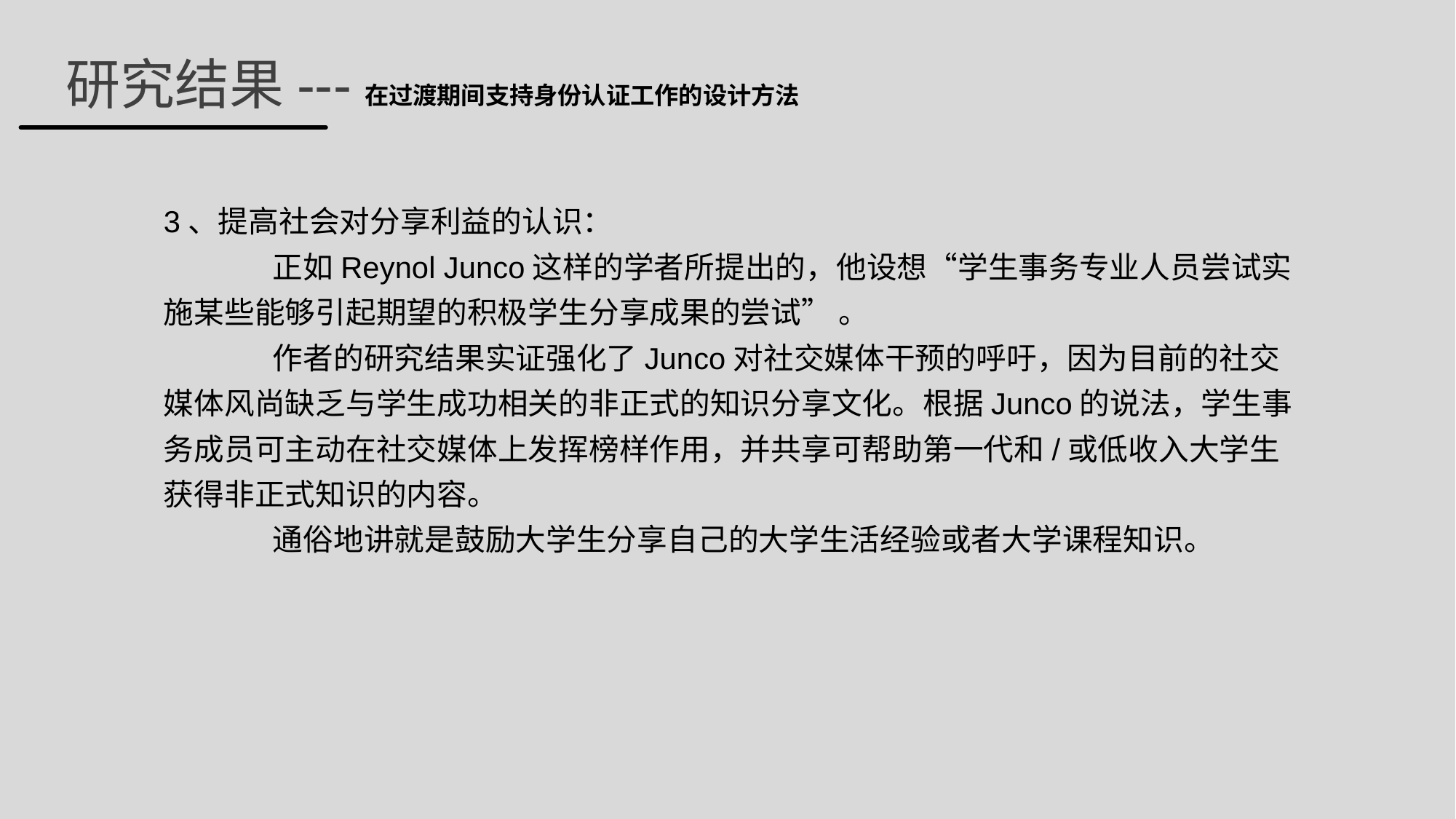

研究结果---在过渡期间支持身份认证工作的设计方法

3、提高社会对分享利益的认识：
	正如Reynol Junco这样的学者所提出的，他设想“学生事务专业人员尝试实施某些能够引起期望的积极学生分享成果的尝试” 。
	作者的研究结果实证强化了Junco对社交媒体干预的呼吁，因为目前的社交媒体风尚缺乏与学生成功相关的非正式的知识分享文化。根据Junco的说法，学生事务成员可主动在社交媒体上发挥榜样作用，并共享可帮助第一代和/或低收入大学生获得非正式知识的内容。
	通俗地讲就是鼓励大学生分享自己的大学生活经验或者大学课程知识。